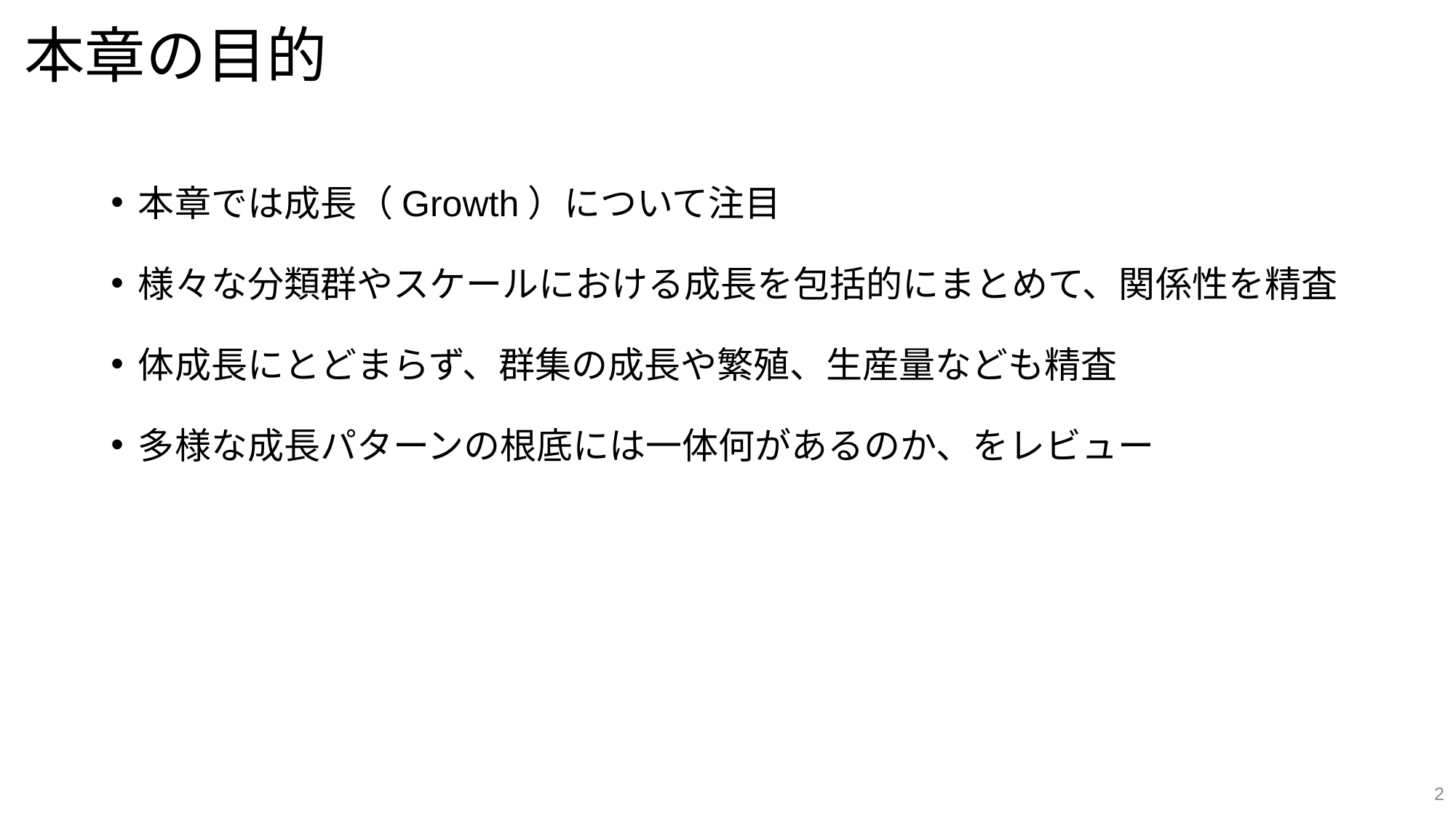

# 本章の目的
本章では成長（Growth）について注目
様々な分類群やスケールにおける成長を包括的にまとめて、関係性を精査
体成長にとどまらず、群集の成長や繁殖、生産量なども精査
多様な成長パターンの根底には一体何があるのか、をレビュー
2